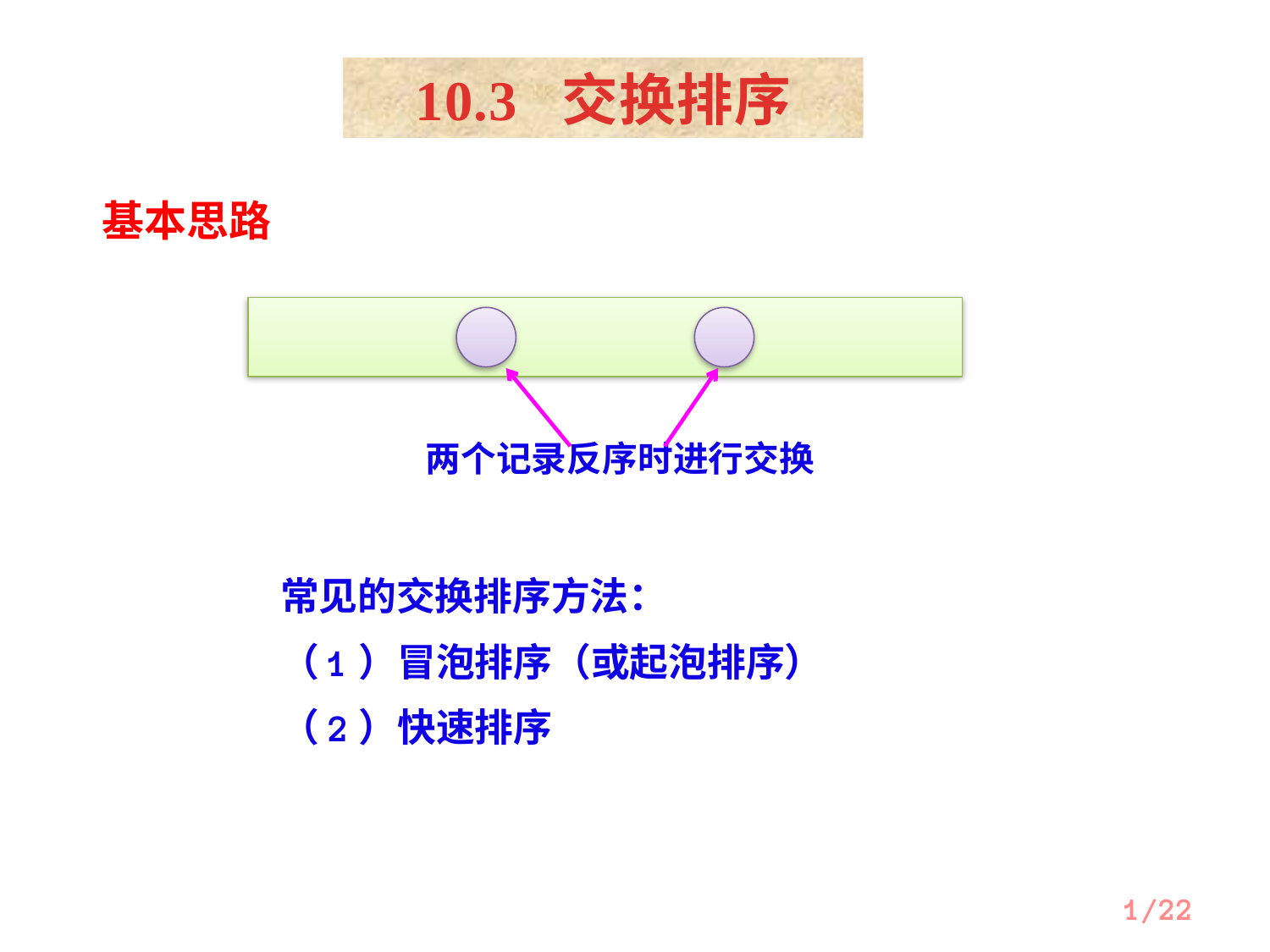

10.3  交换排序
基本思路

两个记录反序时进行交换
常见的交换排序方法：
（1）冒泡排序（或起泡排序）
（2）快速排序
1/22